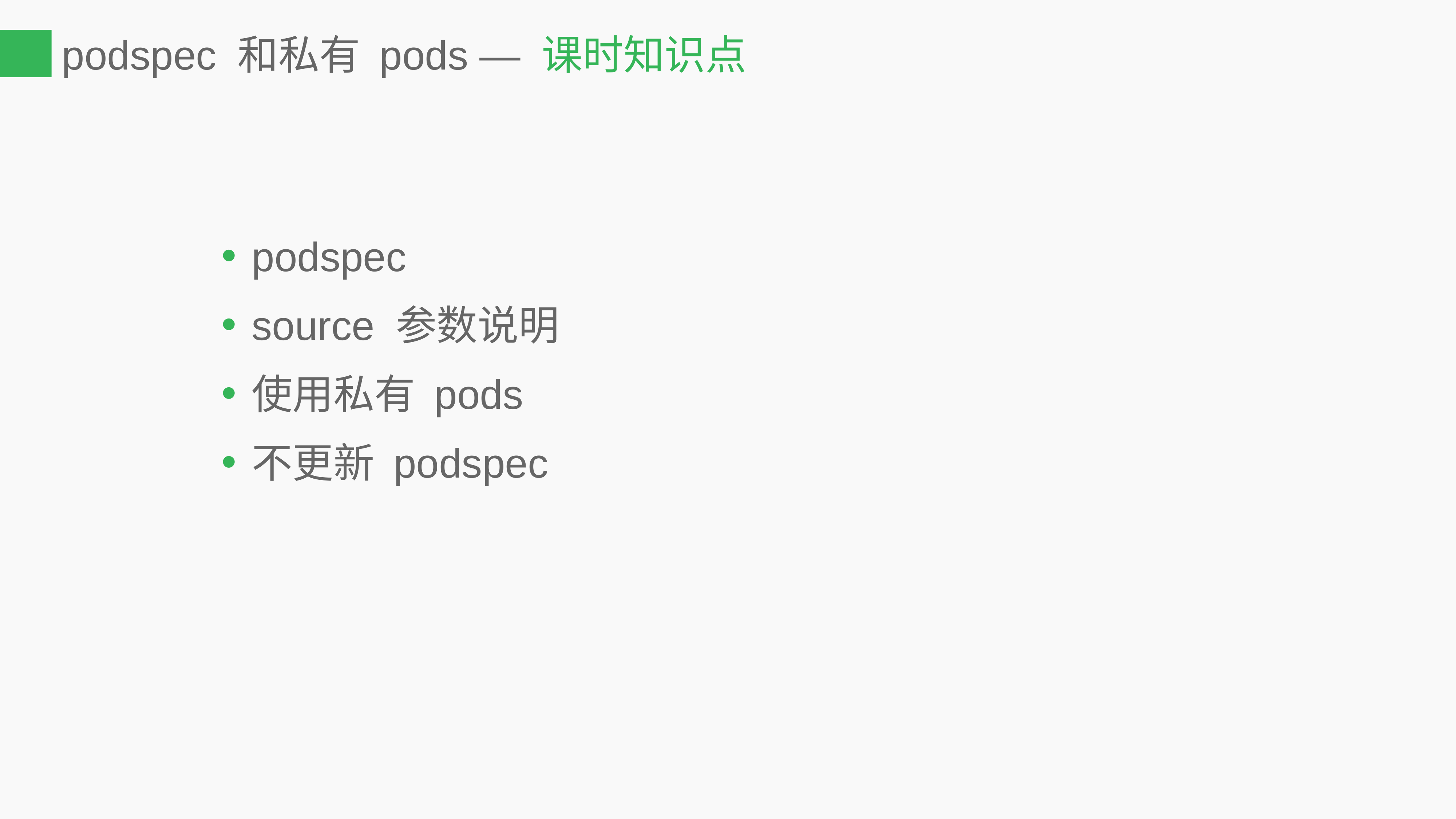

# podspec 和私有 pods — 课时知识点
podspec
source 参数说明
使用私有 pods
不更新 podspec